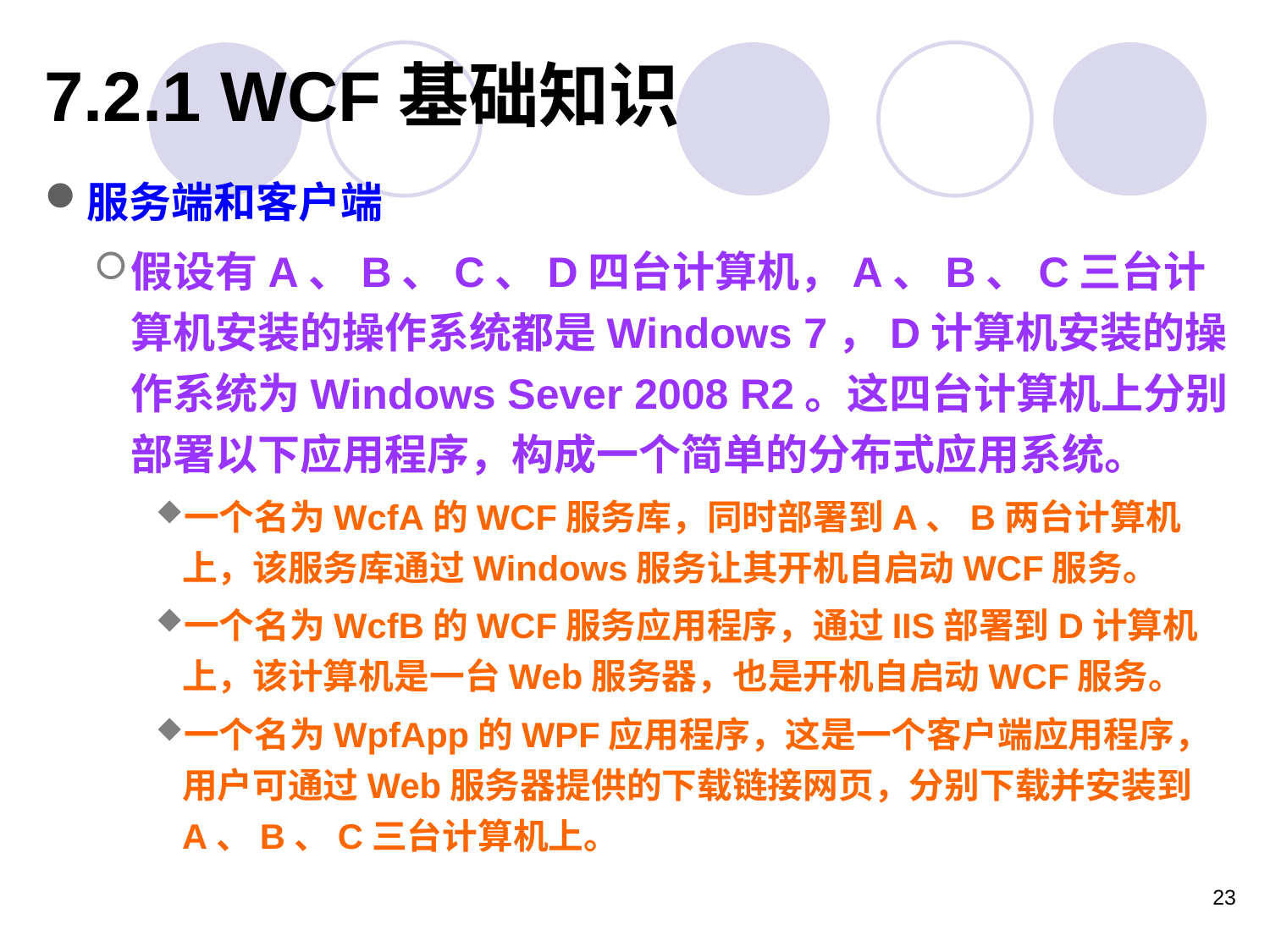

# 7.2.1 WCF基础知识
服务端和客户端
假设有A、B、C、D四台计算机，A、B、C三台计算机安装的操作系统都是Windows 7，D计算机安装的操作系统为Windows Sever 2008 R2。这四台计算机上分别部署以下应用程序，构成一个简单的分布式应用系统。
一个名为WcfA的WCF服务库，同时部署到A、B两台计算机上，该服务库通过Windows服务让其开机自启动WCF服务。
一个名为WcfB的WCF服务应用程序，通过IIS部署到D计算机上，该计算机是一台Web服务器，也是开机自启动WCF服务。
一个名为WpfApp的WPF应用程序，这是一个客户端应用程序，用户可通过Web服务器提供的下载链接网页，分别下载并安装到A、B、C三台计算机上。

23